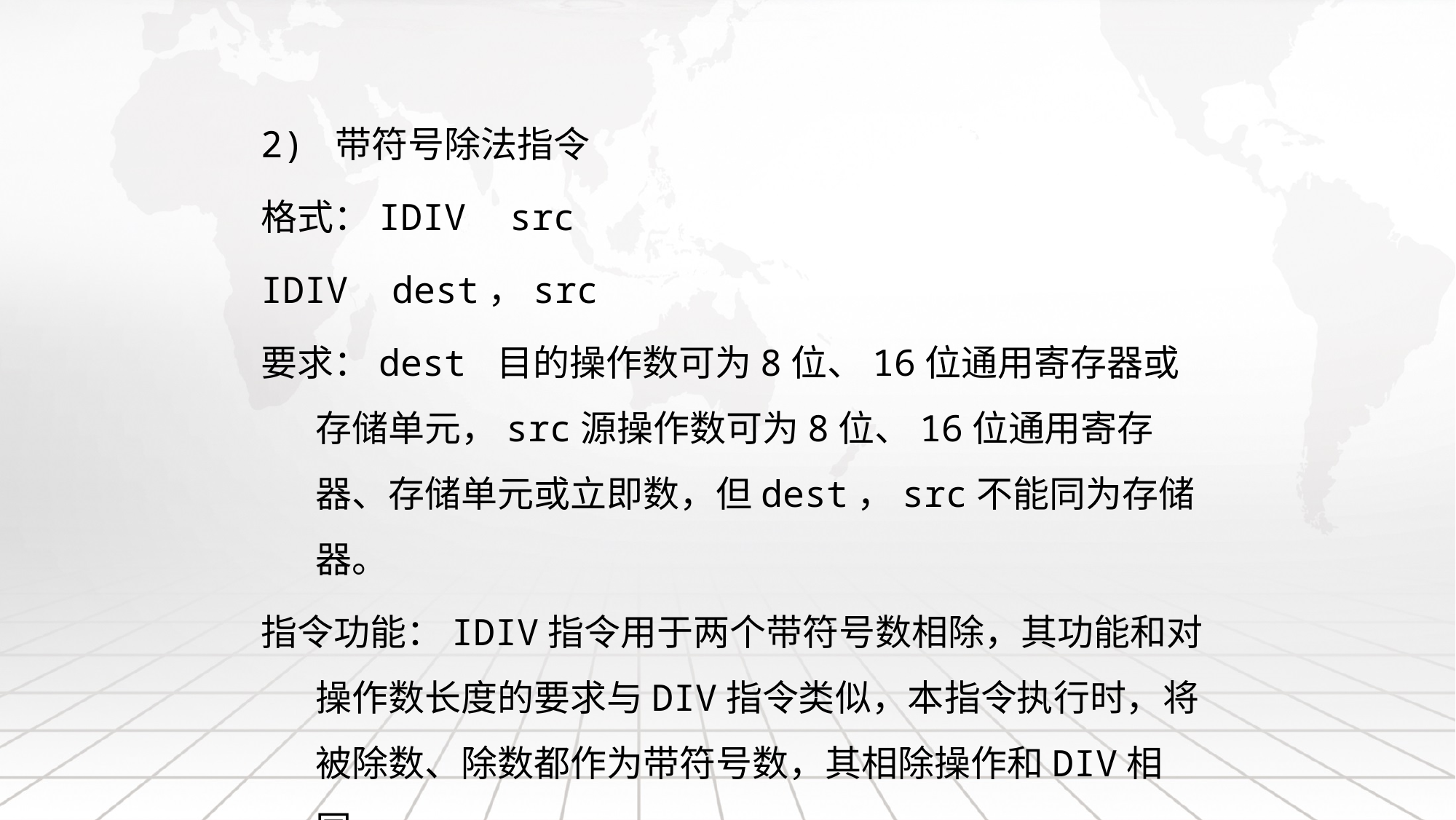

2) 带符号除法指令
格式：IDIV  src
IDIV  dest，src
要求：dest 目的操作数可为8位、16位通用寄存器或存储单元，src源操作数可为8位、16位通用寄存器、存储单元或立即数，但dest，src不能同为存储器。
指令功能：IDIV指令用于两个带符号数相除，其功能和对操作数长度的要求与DIV指令类似，本指令执行时，将被除数、除数都作为带符号数，其相除操作和DIV相同。